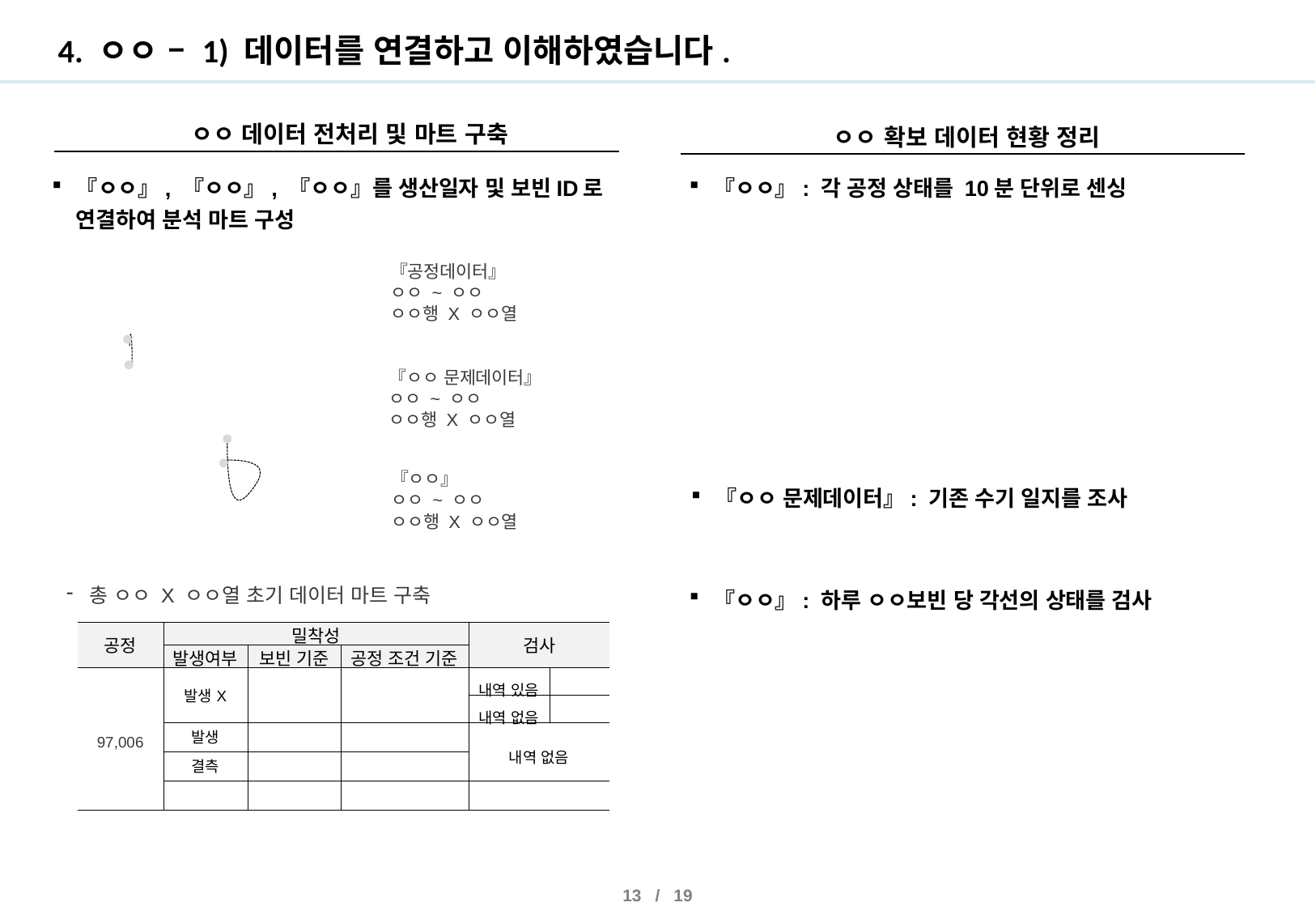

# 4. ㅇㅇ – 1) 데이터를 연결하고 이해하였습니다.
 ㅇㅇ 데이터 전처리 및 마트 구축
ㅇㅇ 확보 데이터 현황 정리
『ㅇㅇ』, 『ㅇㅇ』, 『ㅇㅇ』를 생산일자 및 보빈ID로 연결하여 분석 마트 구성
『ㅇㅇ』: 각 공정 상태를 10분 단위로 센싱
『공정데이터』
ㅇㅇ ~ ㅇㅇ
ㅇㅇ행 X ㅇㅇ열

『ㅇㅇ 문제데이터』
ㅇㅇ ~ ㅇㅇ
ㅇㅇ행 X ㅇㅇ열

『ㅇㅇ』
ㅇㅇ ~ ㅇㅇ
ㅇㅇ행 X ㅇㅇ열
『ㅇㅇ 문제데이터』: 기존 수기 일지를 조사
총 ㅇㅇ X ㅇㅇ열 초기 데이터 마트 구축
『ㅇㅇ』: 하루 ㅇㅇ보빈 당 각선의 상태를 검사
| 공정 | 밀착성 |  |  | 검사 |  |
| --- | --- | --- | --- | --- | --- |
|  | 발생여부 | 보빈 기준 | 공정 조건 기준 |  |  |
| 97,006 | 발생X |  |  | 내역 있음 |  |
|  |  |  |  | 내역 없음 |  |
|  | 발생 |  |  | 내역 없음 |  |
|  | 결측 |  |  |  |  |
|  |  |  |  |  |  |